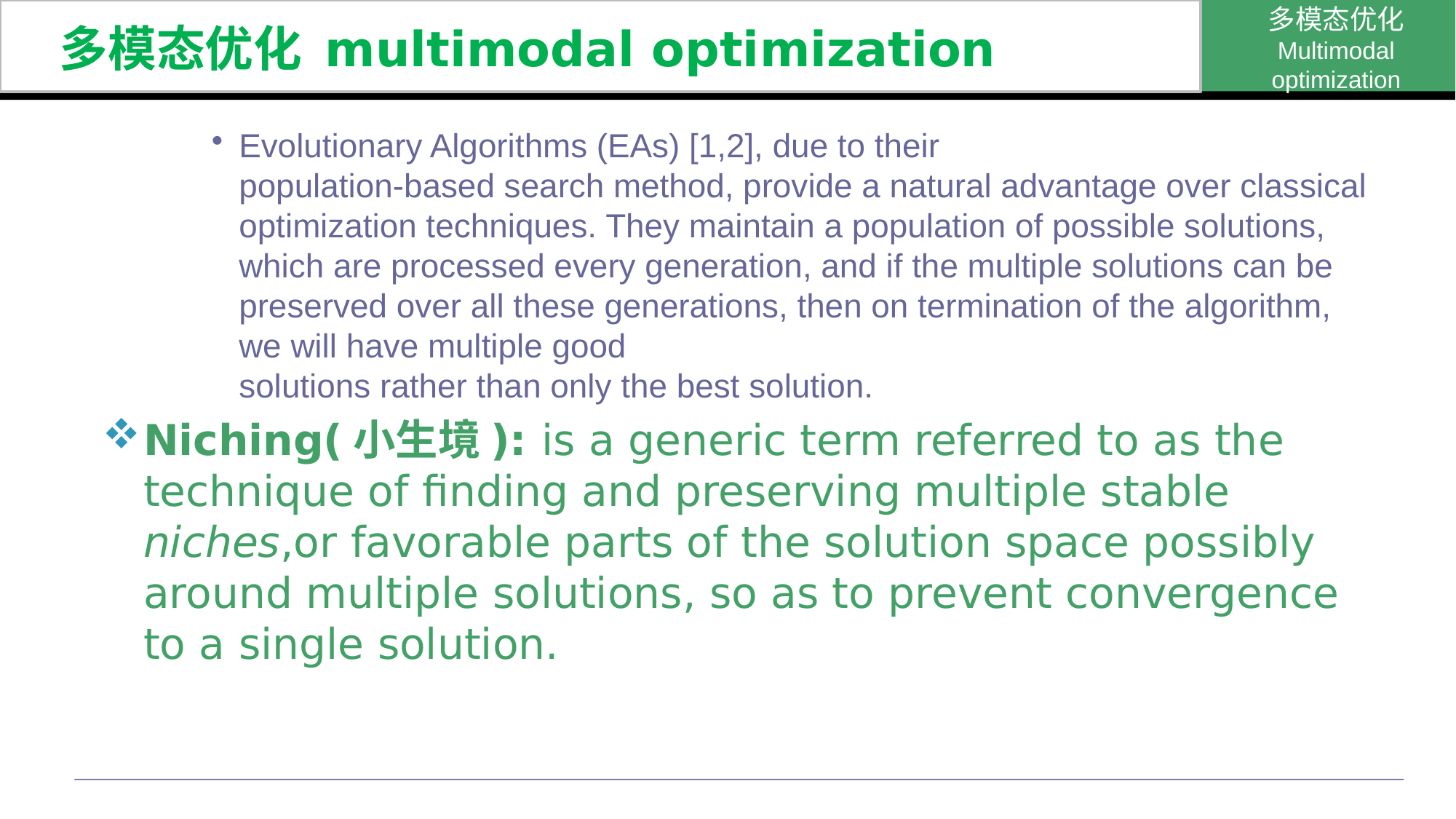

多模态优化
Multimodal optimization
多模态优化 multimodal optimization
Evolutionary Algorithms (EAs) [1,2], due to their
population-based search method, provide a natural advantage over classical optimization techniques. They maintain a population of possible solutions, which are processed every generation, and if the multiple solutions can be preserved over all these generations, then on termination of the algorithm, we will have multiple good
solutions rather than only the best solution.
Niching(小生境): is a generic term referred to as the technique of finding and preserving multiple stable niches,or favorable parts of the solution space possibly around multiple solutions, so as to prevent convergence to a single solution.